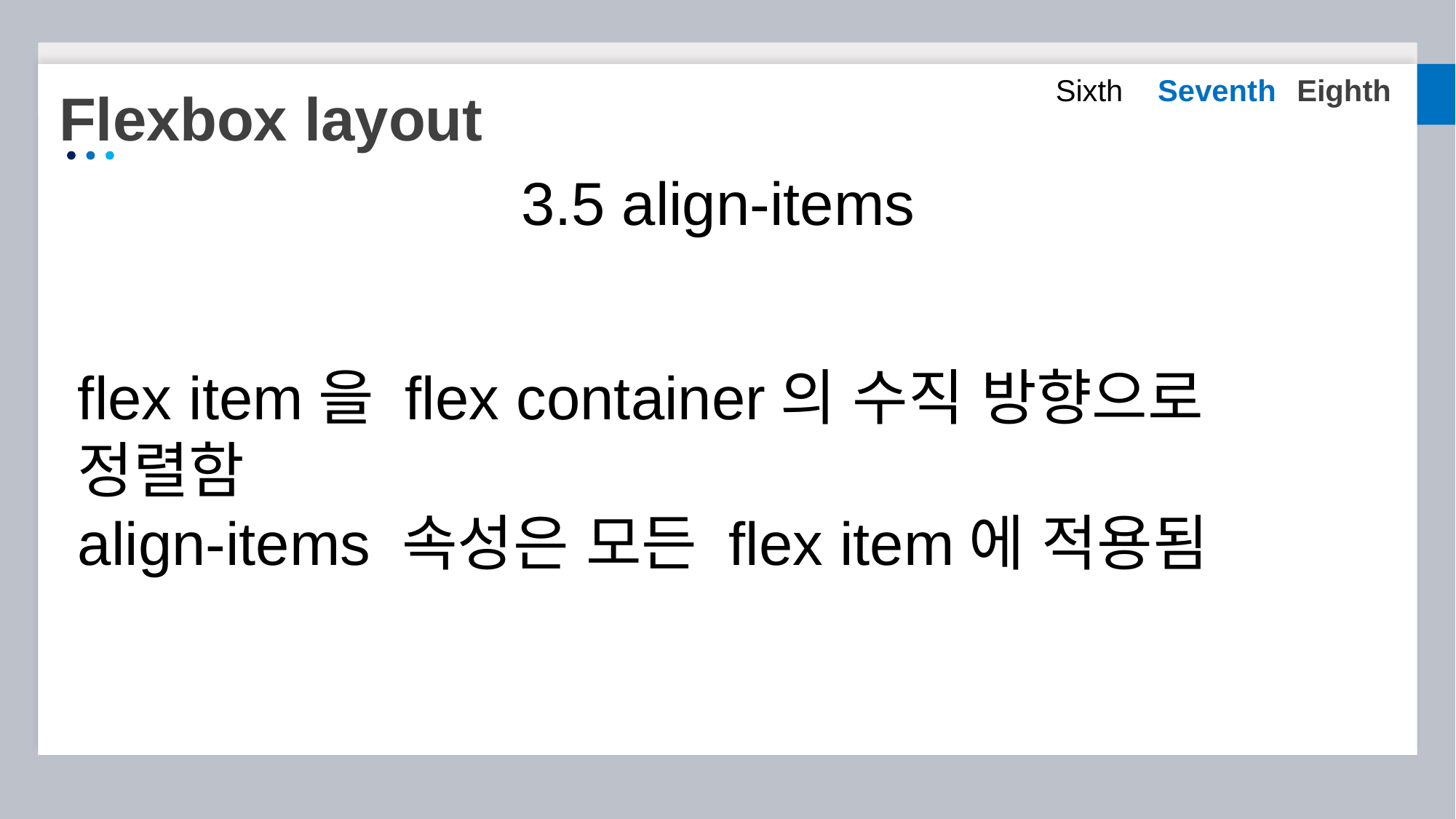

Sixth
Seventh
Eighth
Flexbox layout

3.5 align-items
flex item을 flex container의 수직 방향으로 정렬함
align-items 속성은 모든 flex item에 적용됨